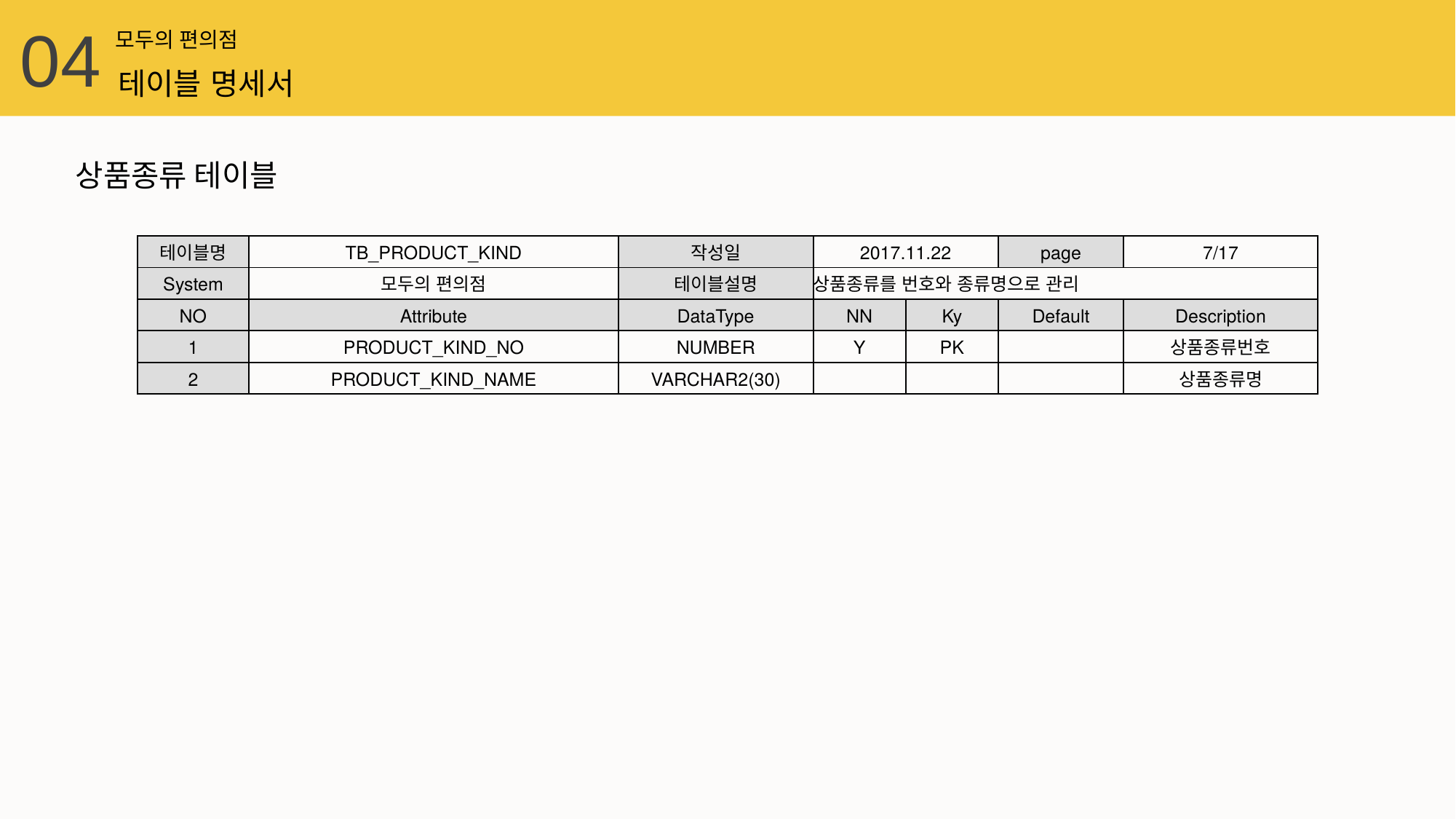

04
모두의 편의점
테이블 명세서
상품종류 테이블
| 테이블명 | TB\_PRODUCT\_KIND | 작성일 | 2017.11.22 |  | page | 7/17 |
| --- | --- | --- | --- | --- | --- | --- |
| System | 모두의 편의점 | 테이블설명 | 상품종류를 번호와 종류명으로 관리 |  |  |  |
| NO | Attribute | DataType | NN | Ky | Default | Description |
| 1 | PRODUCT\_KIND\_NO | NUMBER | Y | PK |  | 상품종류번호 |
| 2 | PRODUCT\_KIND\_NAME | VARCHAR2(30) |  |  |  | 상품종류명 |